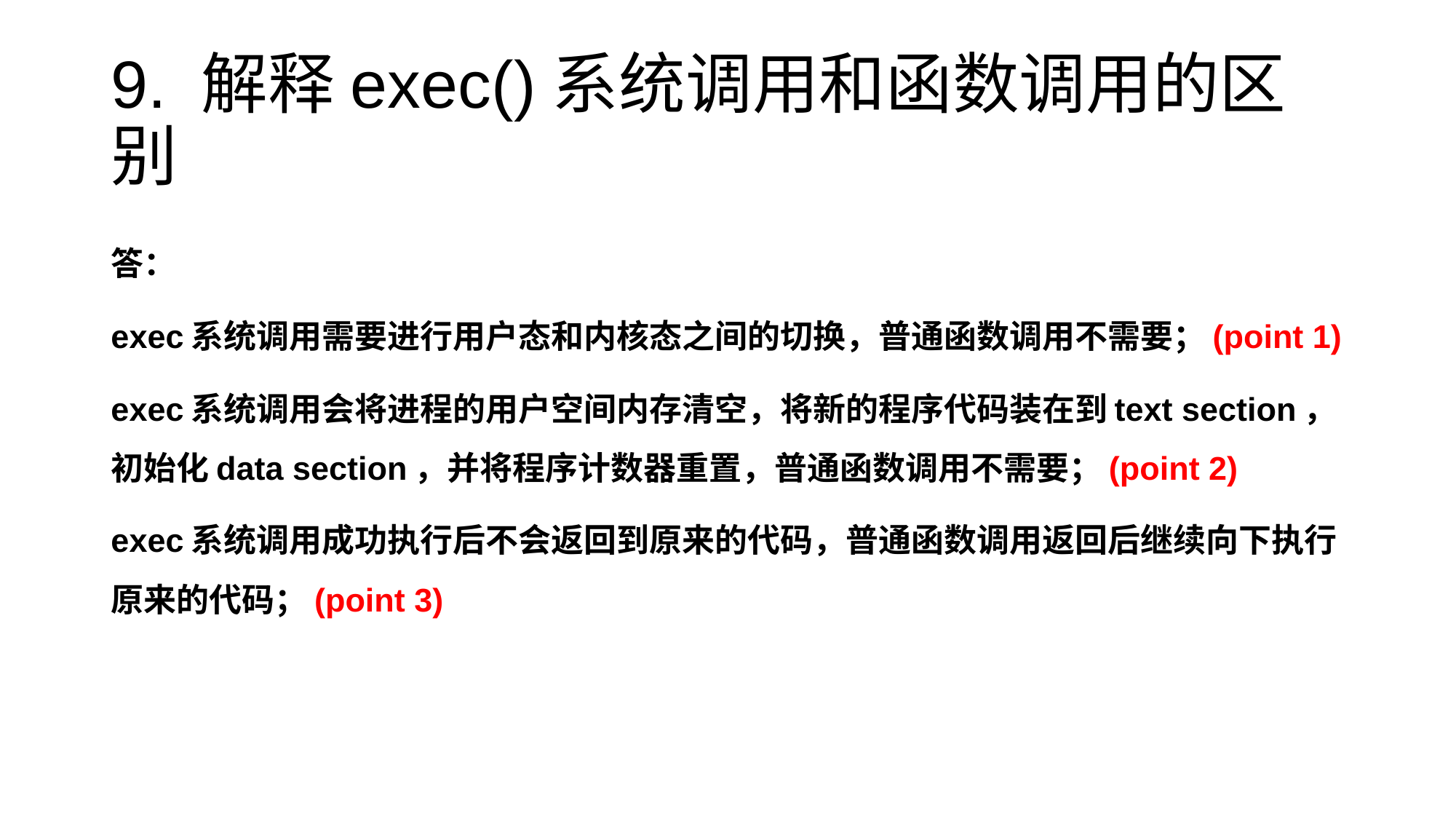

# 9. 解释exec()系统调用和函数调用的区别
答：
exec系统调用需要进行用户态和内核态之间的切换，普通函数调用不需要；(point 1)
exec系统调用会将进程的用户空间内存清空，将新的程序代码装在到text section，初始化data section，并将程序计数器重置，普通函数调用不需要；(point 2)
exec系统调用成功执行后不会返回到原来的代码，普通函数调用返回后继续向下执行原来的代码；(point 3)